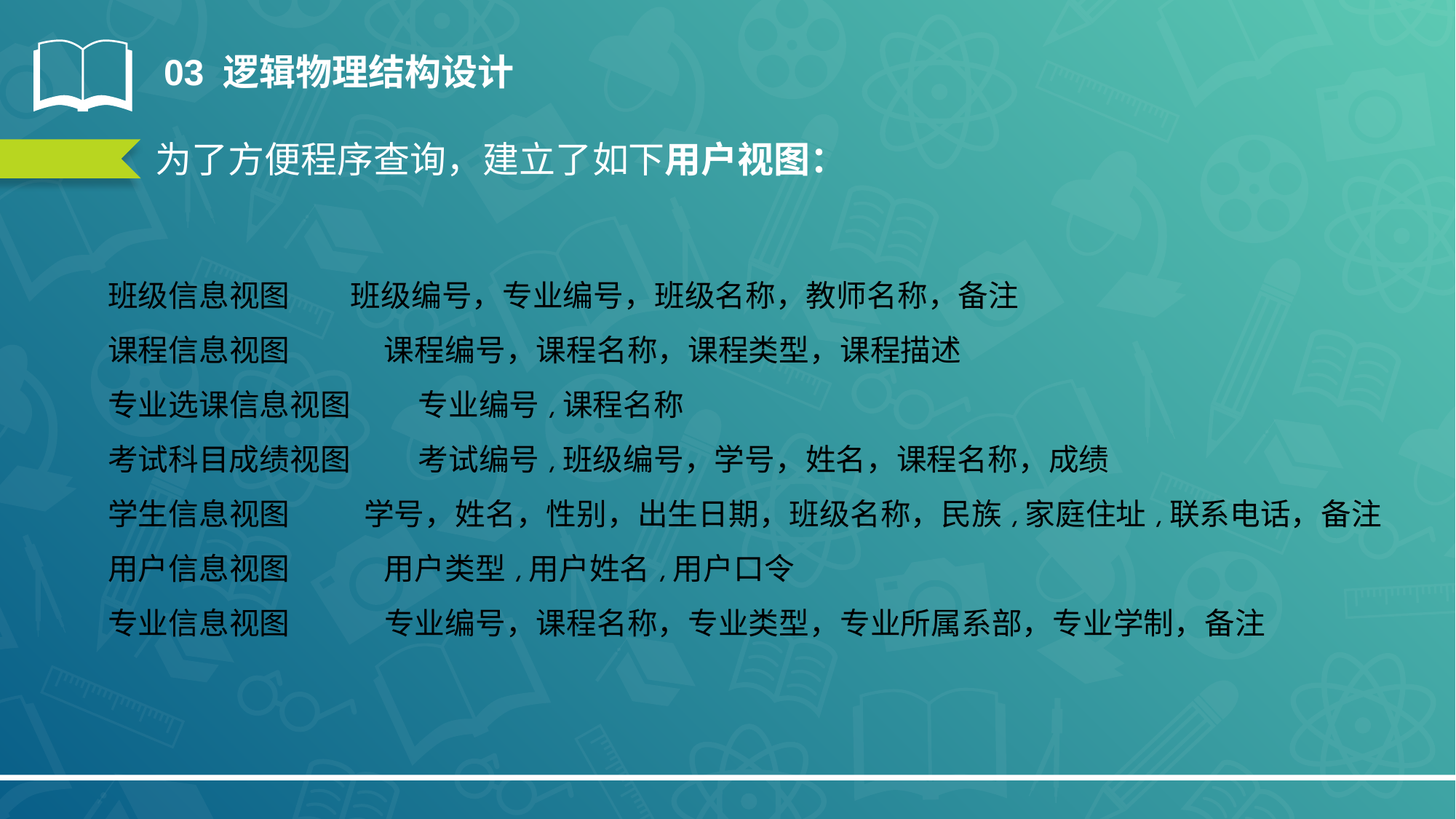

03 逻辑物理结构设计
为了方便程序查询，建立了如下用户视图：

班级信息视图         班级编号，专业编号，班级名称，教师名称，备注
课程信息视图              课程编号，课程名称，课程类型，课程描述
专业选课信息视图          专业编号,课程名称
考试科目成绩视图          考试编号,班级编号，学号，姓名，课程名称，成绩
学生信息视图           学号，姓名，性别，出生日期，班级名称，民族,家庭住址,联系电话，备注
用户信息视图              用户类型,用户姓名,用户口令
专业信息视图              专业编号，课程名称，专业类型，专业所属系部，专业学制，备注